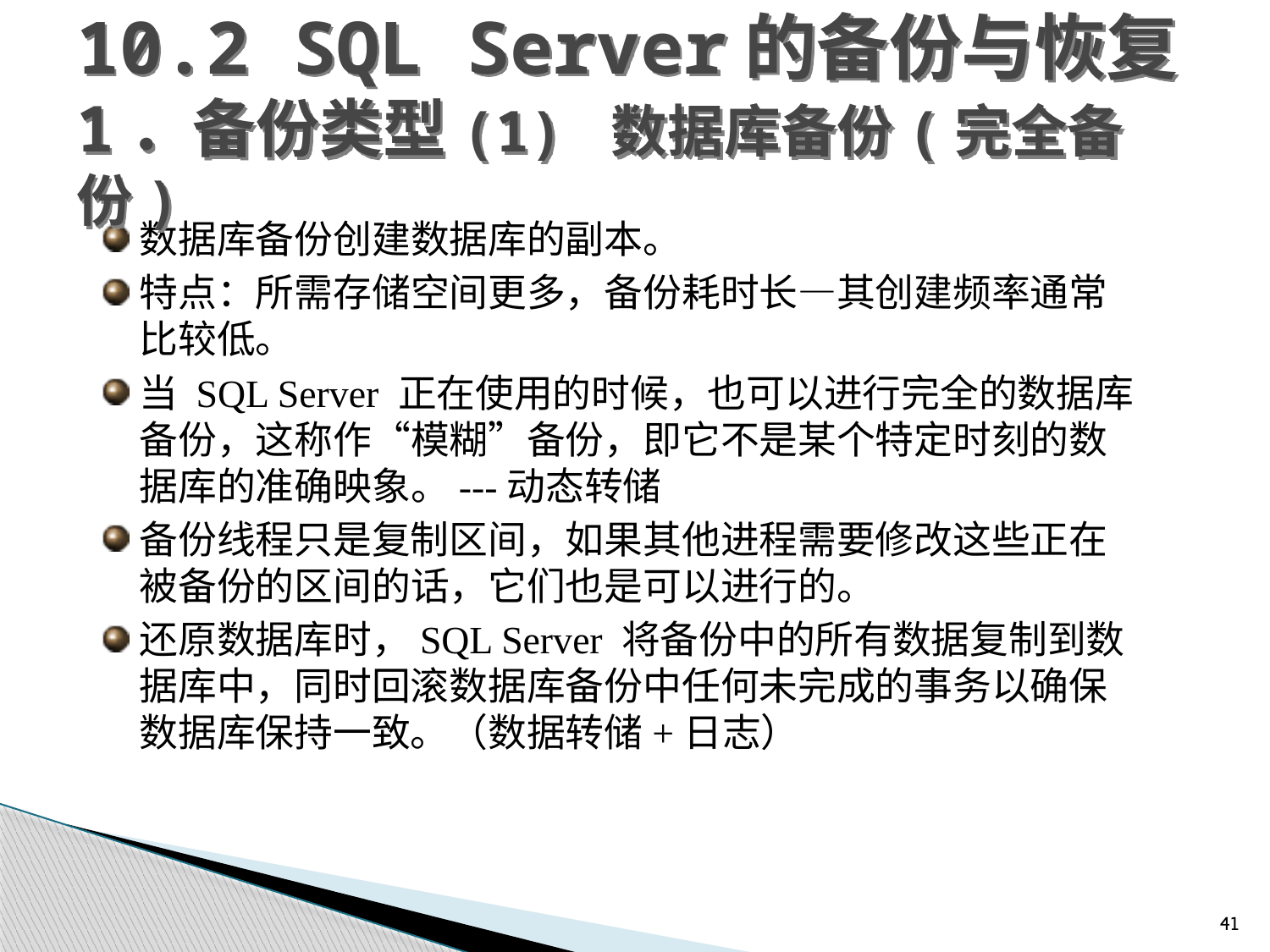

# 10.2 SQL Server的备份与恢复 1．备份类型(1) 数据库备份(完全备份)
数据库备份创建数据库的副本。
特点：所需存储空间更多，备份耗时长—其创建频率通常比较低。
当 SQL Server 正在使用的时候，也可以进行完全的数据库备份，这称作“模糊”备份，即它不是某个特定时刻的数据库的准确映象。---动态转储
备份线程只是复制区间，如果其他进程需要修改这些正在被备份的区间的话，它们也是可以进行的。
还原数据库时，SQL Server 将备份中的所有数据复制到数据库中，同时回滚数据库备份中任何未完成的事务以确保数据库保持一致。（数据转储+日志）
41